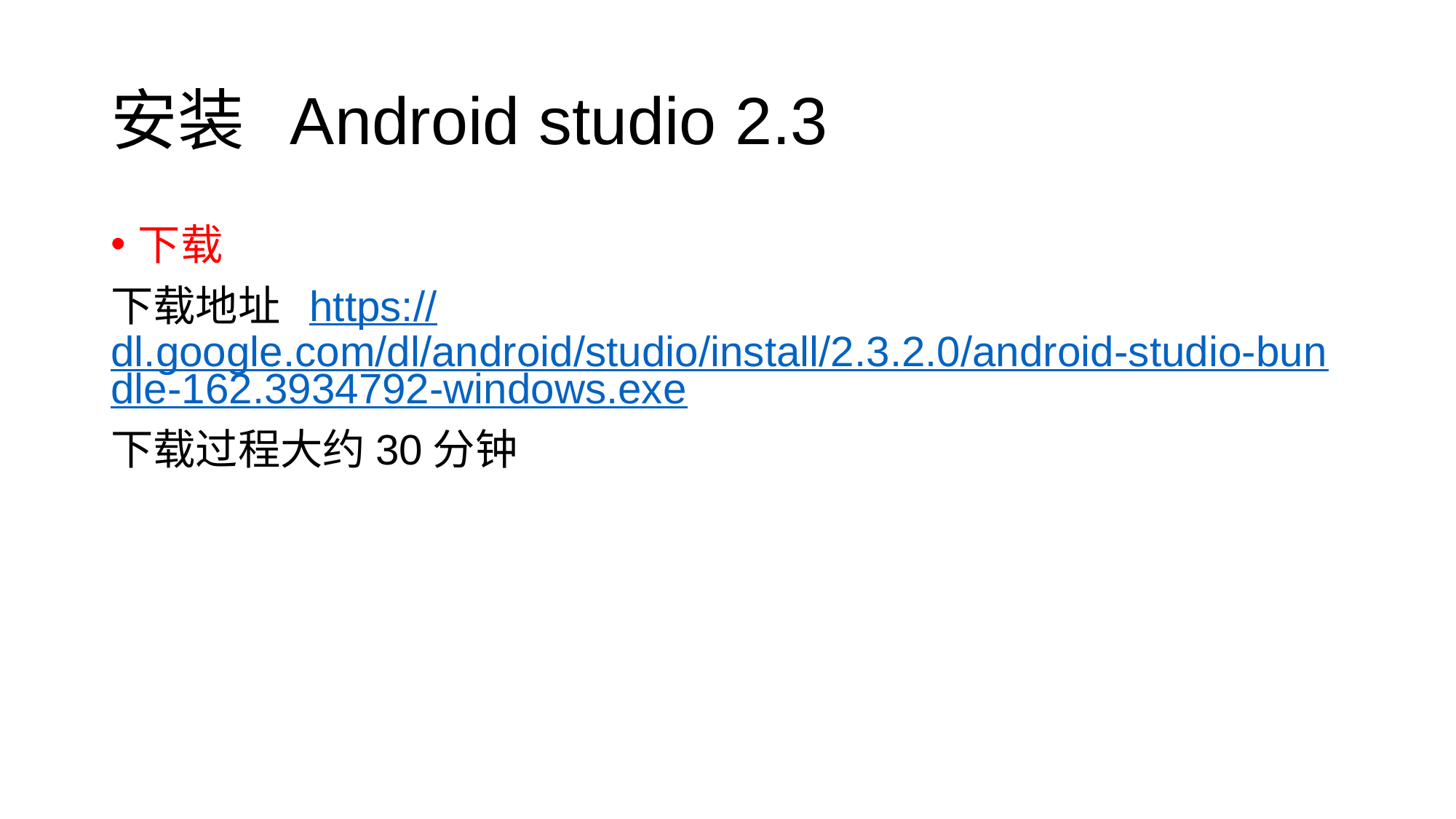

# 安装  Android studio 2.3
下载
下载地址  https://dl.google.com/dl/android/studio/install/2.3.2.0/android-studio-bundle-162.3934792-windows.exe
下载过程大约30分钟